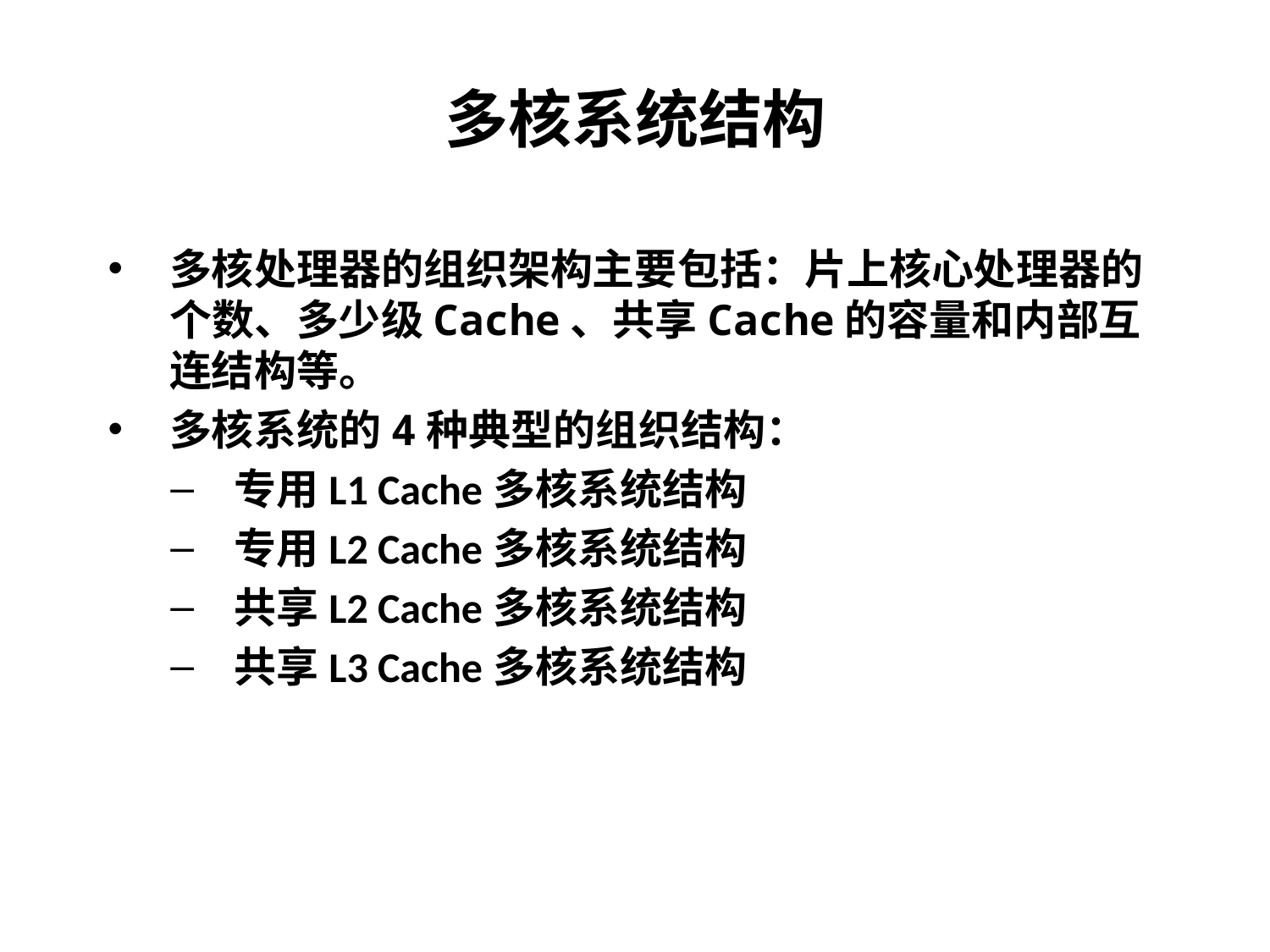

# 多核系统结构
多核处理器的组织架构主要包括：片上核心处理器的个数、多少级Cache、共享Cache的容量和内部互连结构等。
多核系统的4种典型的组织结构：
专用L1 Cache多核系统结构
专用L2 Cache多核系统结构
共享L2 Cache多核系统结构
共享L3 Cache多核系统结构